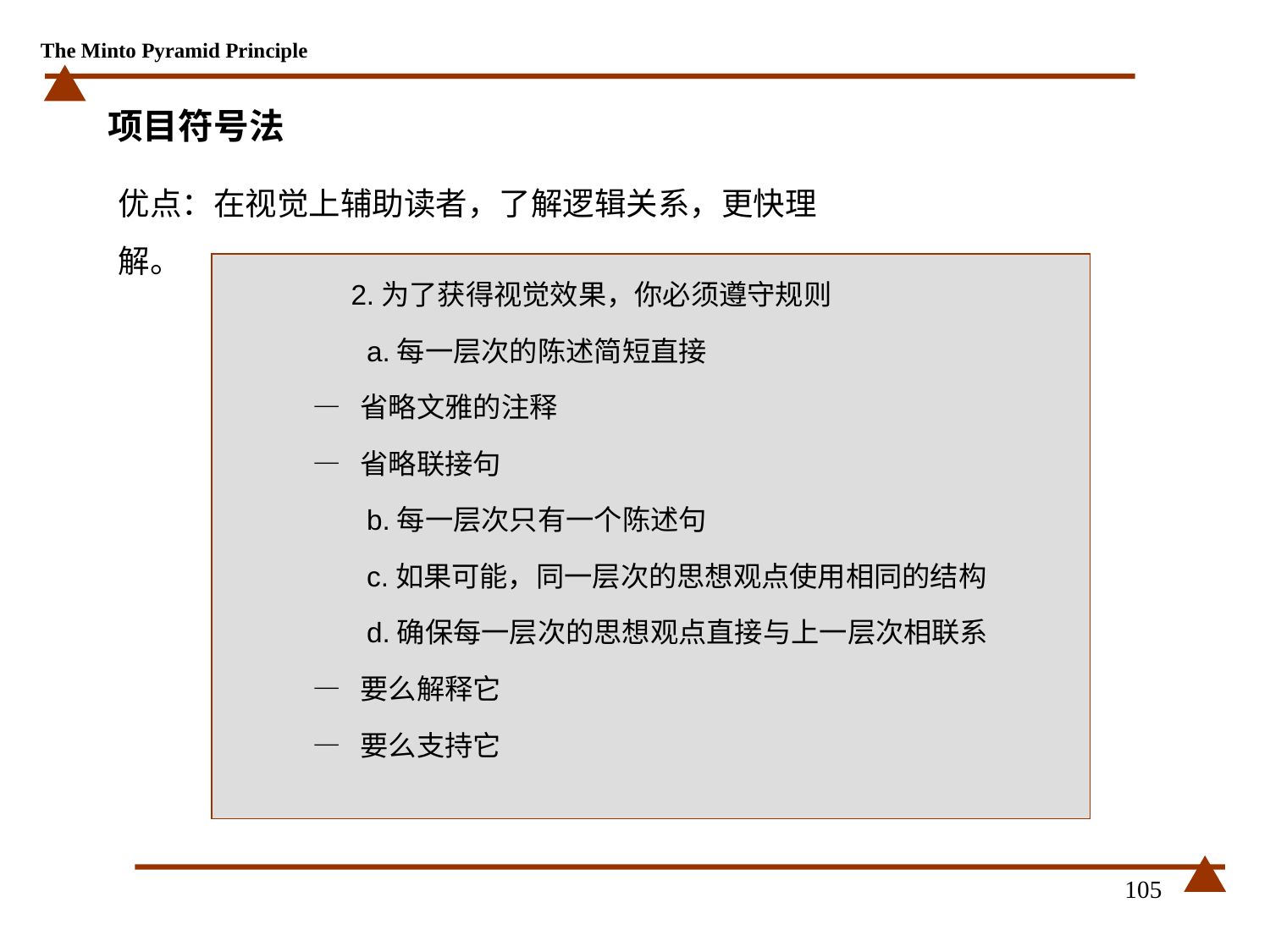

# 项目符号法
优点：在视觉上辅助读者，了解逻辑关系，更快理解。

	2.为了获得视觉效果，你必须遵守规则
  	  a.每一层次的陈述简短直接
              —  省略文雅的注释
              —  省略联接句
   	  b.每一层次只有一个陈述句
   	  c.如果可能，同一层次的思想观点使用相同的结构
   	  d.确保每一层次的思想观点直接与上一层次相联系
              —  要么解释它
              —  要么支持它

105